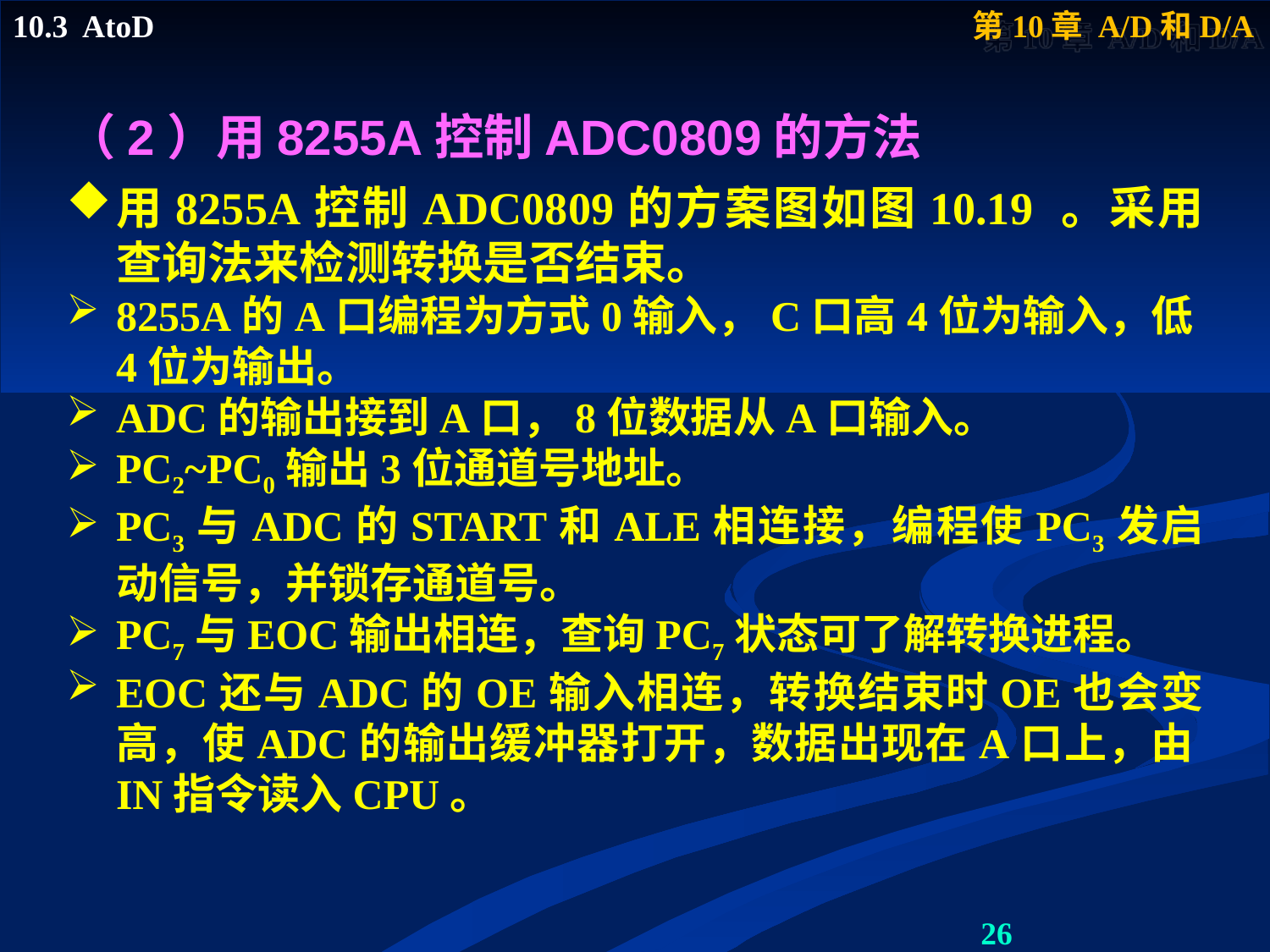

（2）用8255A控制ADC0809的方法
用8255A控制ADC0809的方案图如图10.19 。采用查询法来检测转换是否结束。
8255A的A口编程为方式0输入，C口高4位为输入，低4位为输出。
ADC的输出接到A口，8位数据从A口输入。
PC2~PC0输出3位通道号地址。
PC3与ADC的START和ALE相连接，编程使PC3发启动信号，并锁存通道号。
PC7与EOC输出相连，查询PC7状态可了解转换进程。
EOC还与ADC的OE输入相连，转换结束时OE也会变高，使ADC的输出缓冲器打开，数据出现在A口上，由IN指令读入CPU。